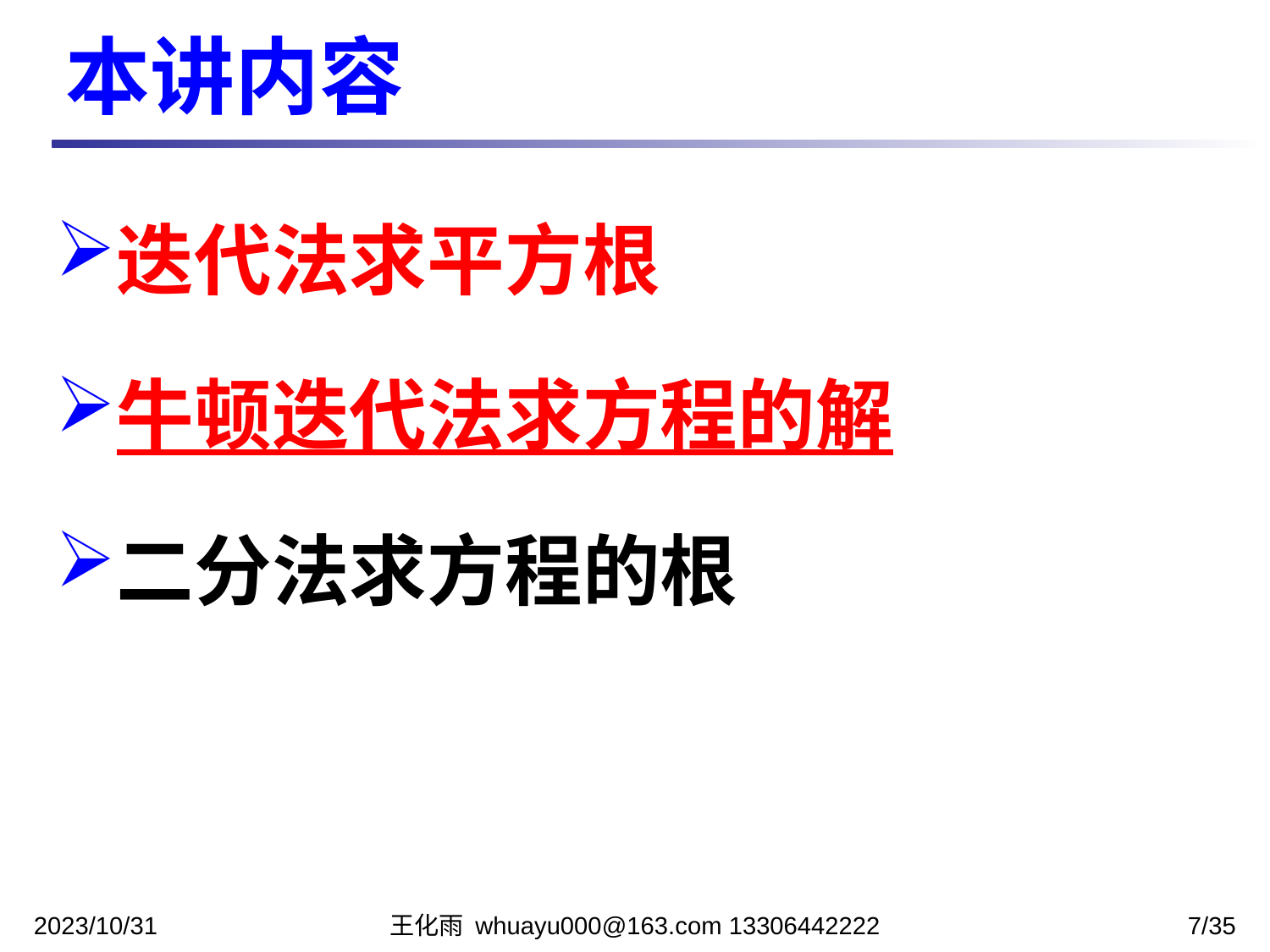

本讲内容
迭代法求平方根
牛顿迭代法求方程的解
二分法求方程的根
2023/10/31
王化雨 whuayu000@163.com 13306442222
7/35